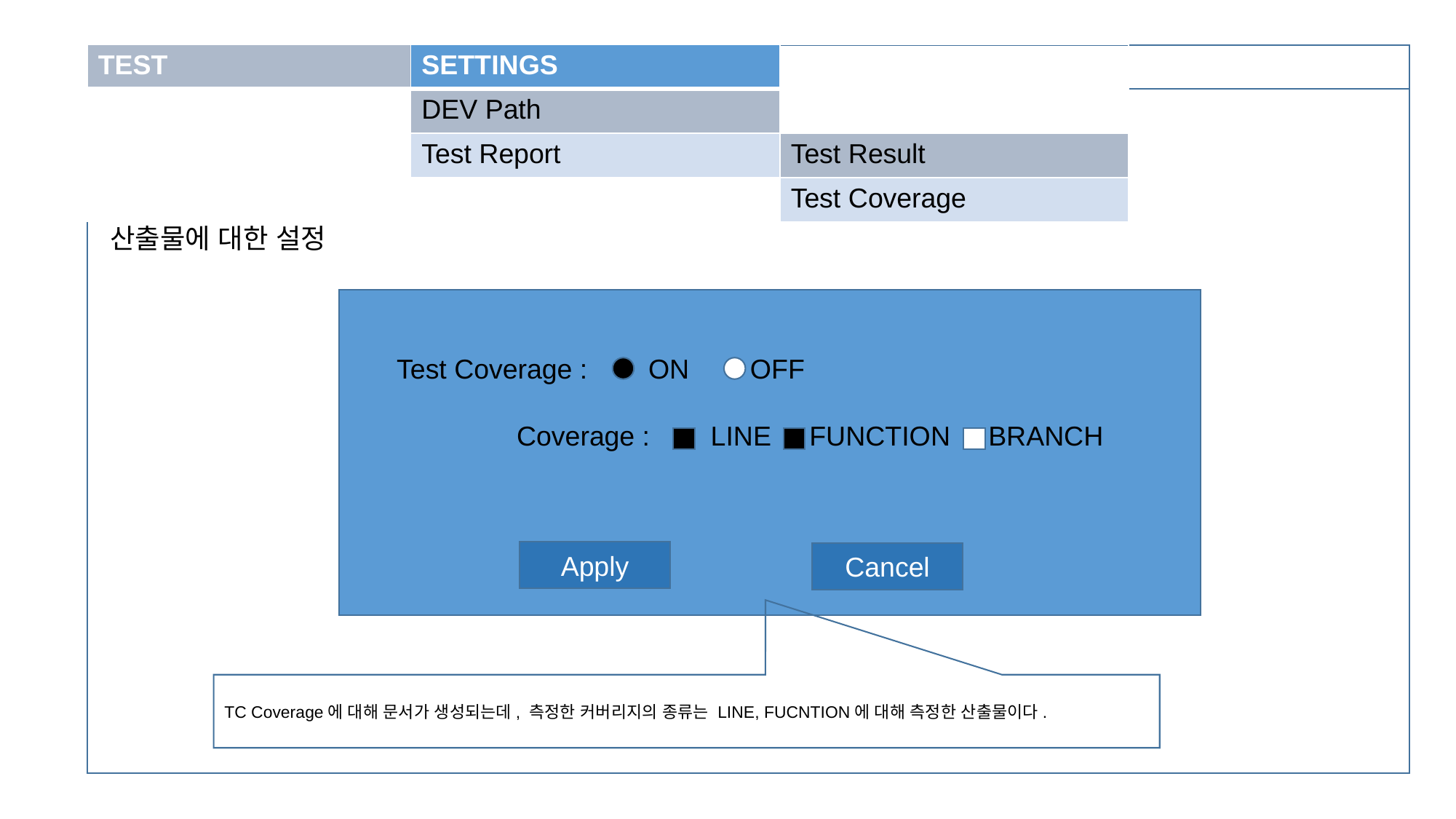

| TEST | SETTINGS |  |
| --- | --- | --- |
|  | DEV Path |  |
|  | Test Report | Test Result |
|  |  | Test Coverage |

산출물에 대한 설정

Test Coverage :        ON        OFF

Coverage :        LINE     FUNCTION     BRANCH

Apply
Cancel
TC Coverage에 대해 문서가 생성되는데, 측정한 커버리지의 종류는 LINE, FUCNTION에 대해 측정한 산출물이다.